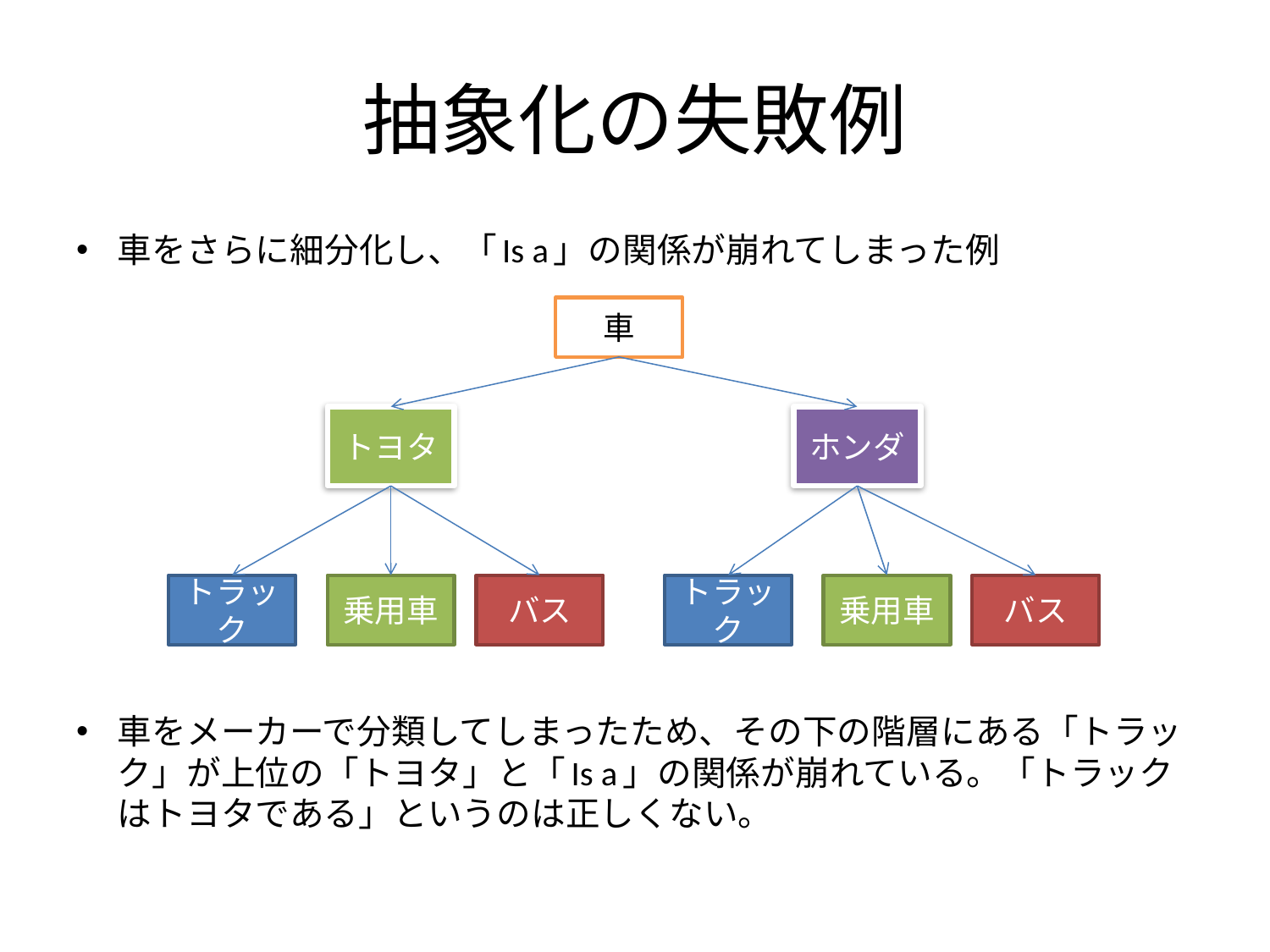

# 抽象化の失敗例
車をさらに細分化し、「Is a」の関係が崩れてしまった例

車をメーカーで分類してしまったため、その下の階層にある「トラック」が上位の「トヨタ」と「Is a」の関係が崩れている。「トラックはトヨタである」というのは正しくない。

車
トヨタ
ホンダ
トラック
乗用車
バス
トラック
乗用車
バス